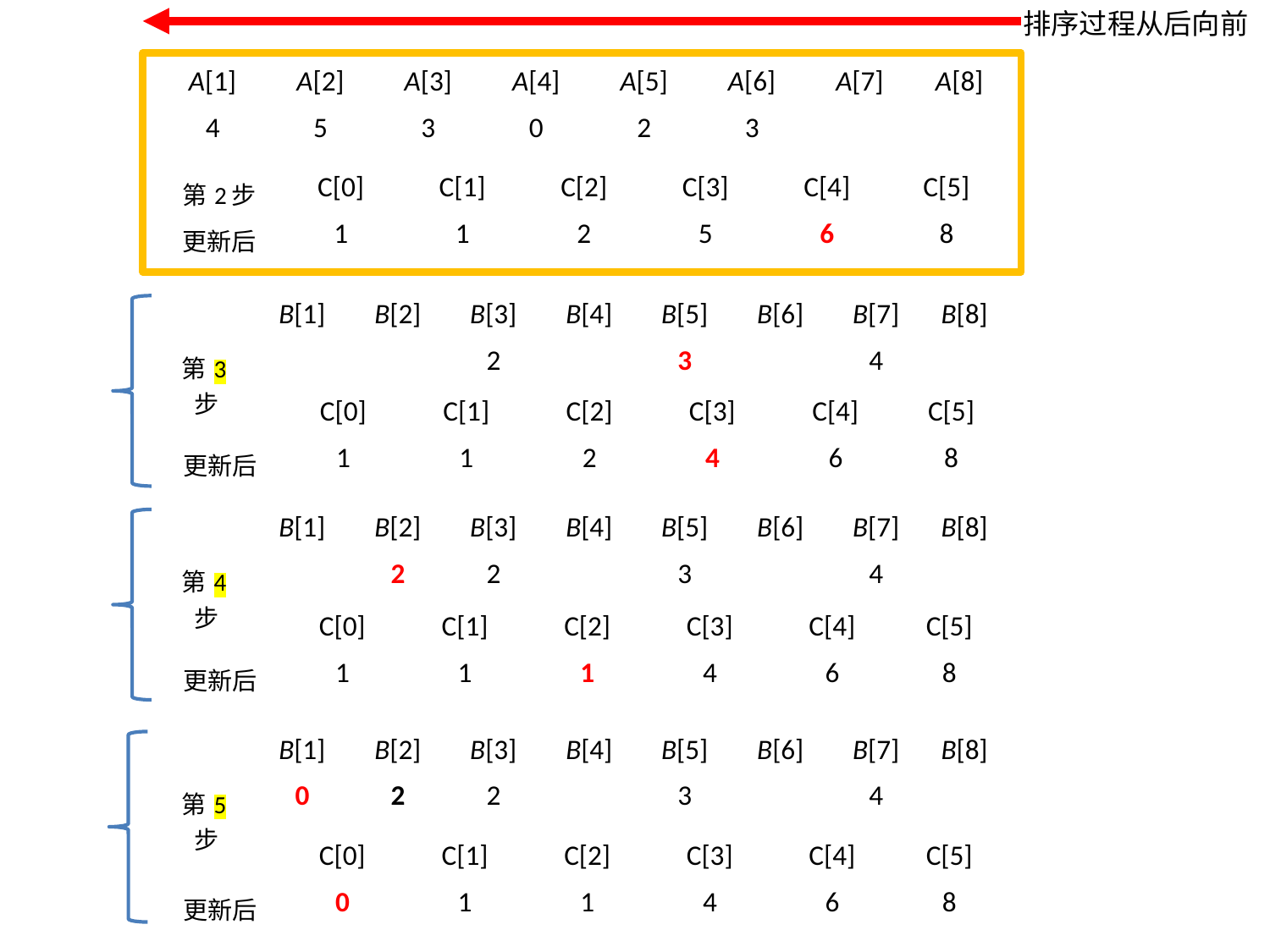

排序过程从后向前

| A[1] | A[2] | A[3] | A[4] | A[5] | A[6] | A[7] | A[8] |
| --- | --- | --- | --- | --- | --- | --- | --- |
| 4 | 5 | 3 | 0 | 2 | 3 |  |  |

| 第2步 | C[0] | C[1] | C[2] | C[3] | C[4] | C[5] |
| --- | --- | --- | --- | --- | --- | --- |
| 更新后 | 1 | 1 | 2 | 5 | 6 | 8 |

|  | B[1] | B[2] | B[3] | B[4] | B[5] | B[6] | B[7] | B[8] |
| --- | --- | --- | --- | --- | --- | --- | --- | --- |
| 第3步 |  |  | 2 |  | 3 |  | 4 |  |
|  | C[0] | C[1] | C[2] | C[3] | C[4] | C[5] |
| --- | --- | --- | --- | --- | --- | --- |
| 更新后 | 1 | 1 | 2 | 4 | 6 | 8 |

|  | B[1] | B[2] | B[3] | B[4] | B[5] | B[6] | B[7] | B[8] |
| --- | --- | --- | --- | --- | --- | --- | --- | --- |
| 第4步 |  | 2 | 2 |  | 3 |  | 4 |  |
|  | C[0] | C[1] | C[2] | C[3] | C[4] | C[5] |
| --- | --- | --- | --- | --- | --- | --- |
| 更新后 | 1 | 1 | 1 | 4 | 6 | 8 |

|  | B[1] | B[2] | B[3] | B[4] | B[5] | B[6] | B[7] | B[8] |
| --- | --- | --- | --- | --- | --- | --- | --- | --- |
| 第5步 | 0 | 2 | 2 |  | 3 |  | 4 |  |
|  | C[0] | C[1] | C[2] | C[3] | C[4] | C[5] |
| --- | --- | --- | --- | --- | --- | --- |
| 更新后 | 0 | 1 | 1 | 4 | 6 | 8 |